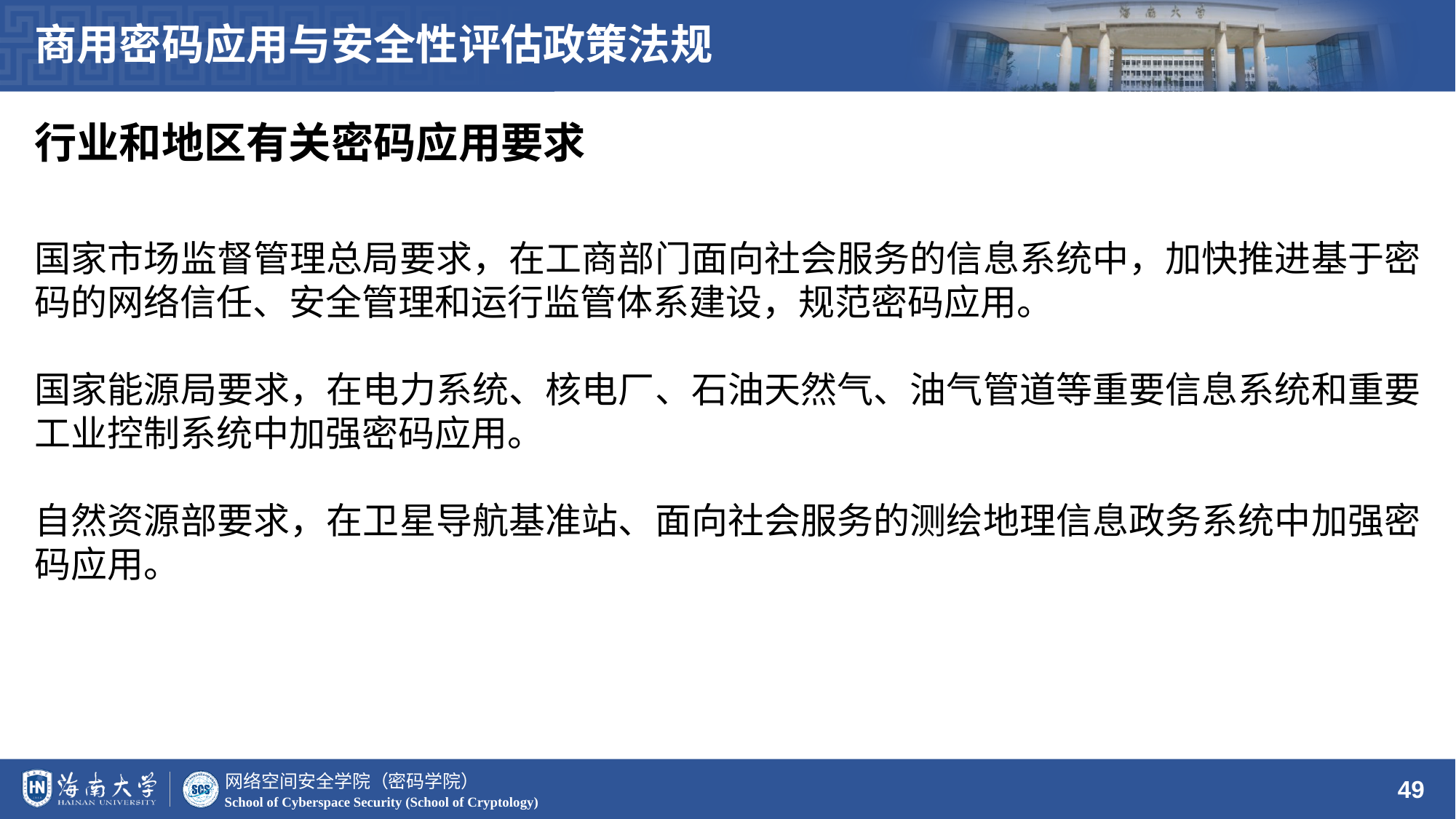

商用密码应用与安全性评估政策法规

行业和地区有关密码应用要求

国家市场监督管理总局要求，在工商部门面向社会服务的信息系统中，加快推进基于密码的网络信任、安全管理和运行监管体系建设，规范密码应用。

国家能源局要求，在电力系统、核电厂、石油天然气、油气管道等重要信息系统和重要工业控制系统中加强密码应用。

自然资源部要求，在卫星导航基准站、面向社会服务的测绘地理信息政务系统中加强密码应用。
49